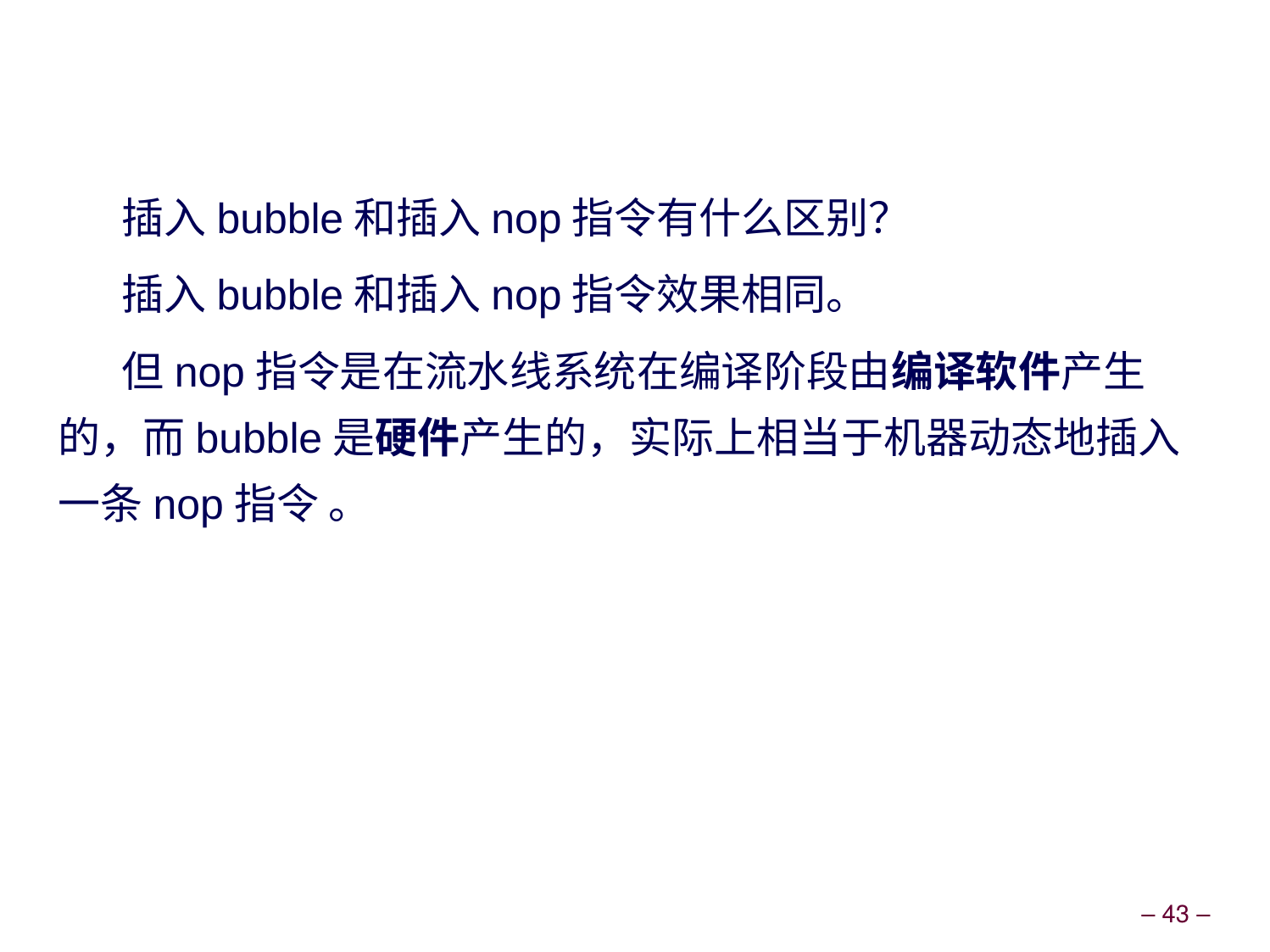

#
插入bubble和插入nop指令有什么区别？
插入bubble和插入nop指令效果相同。
但nop指令是在流水线系统在编译阶段由编译软件产生的，而bubble是硬件产生的，实际上相当于机器动态地插入一条nop指令 。